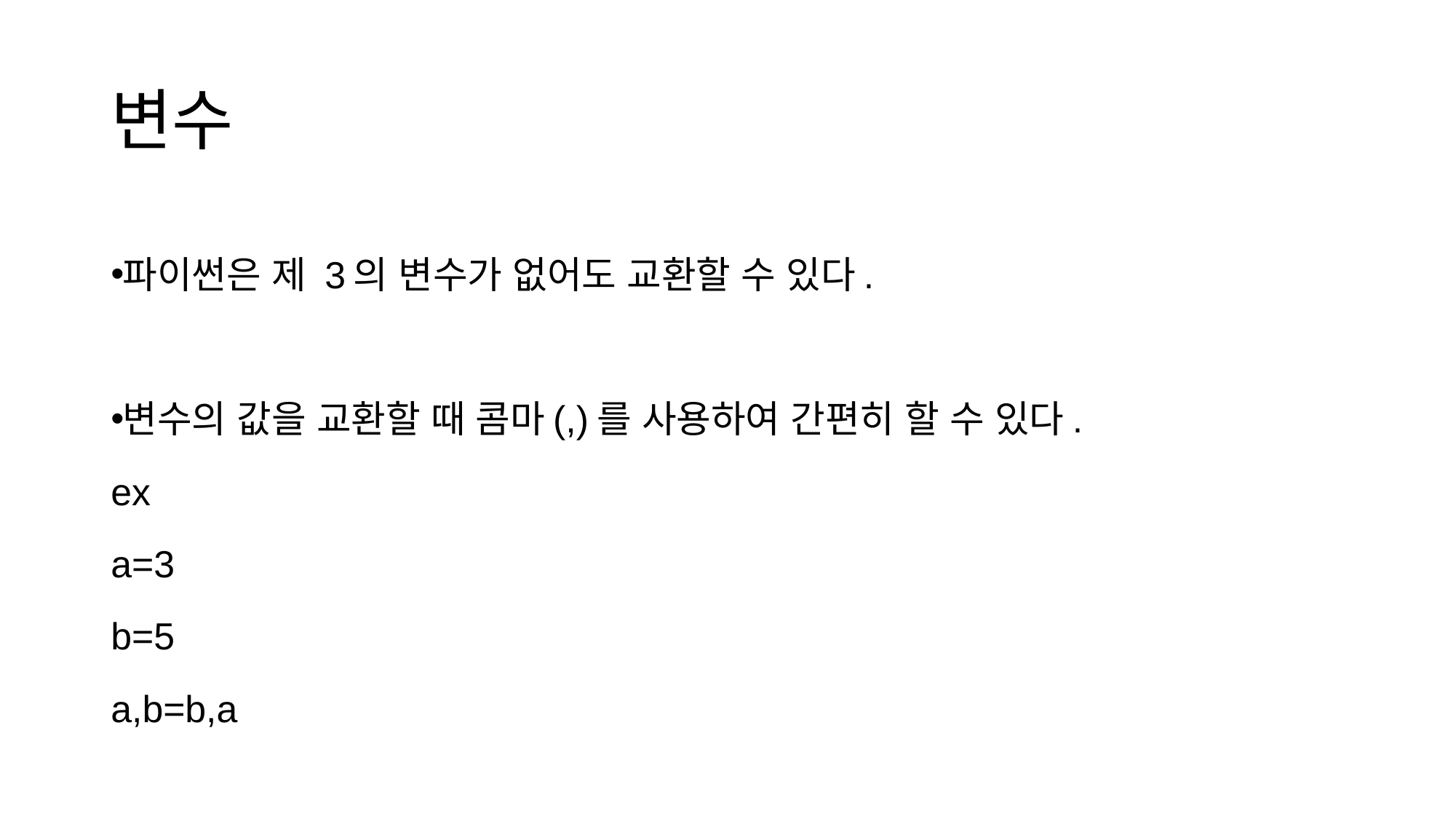

# 변수
파이썬은 제 3의 변수가 없어도 교환할 수 있다.

변수의 값을 교환할 때 콤마(,)를 사용하여 간편히 할 수 있다.
ex
a=3
b=5
a,b=b,a